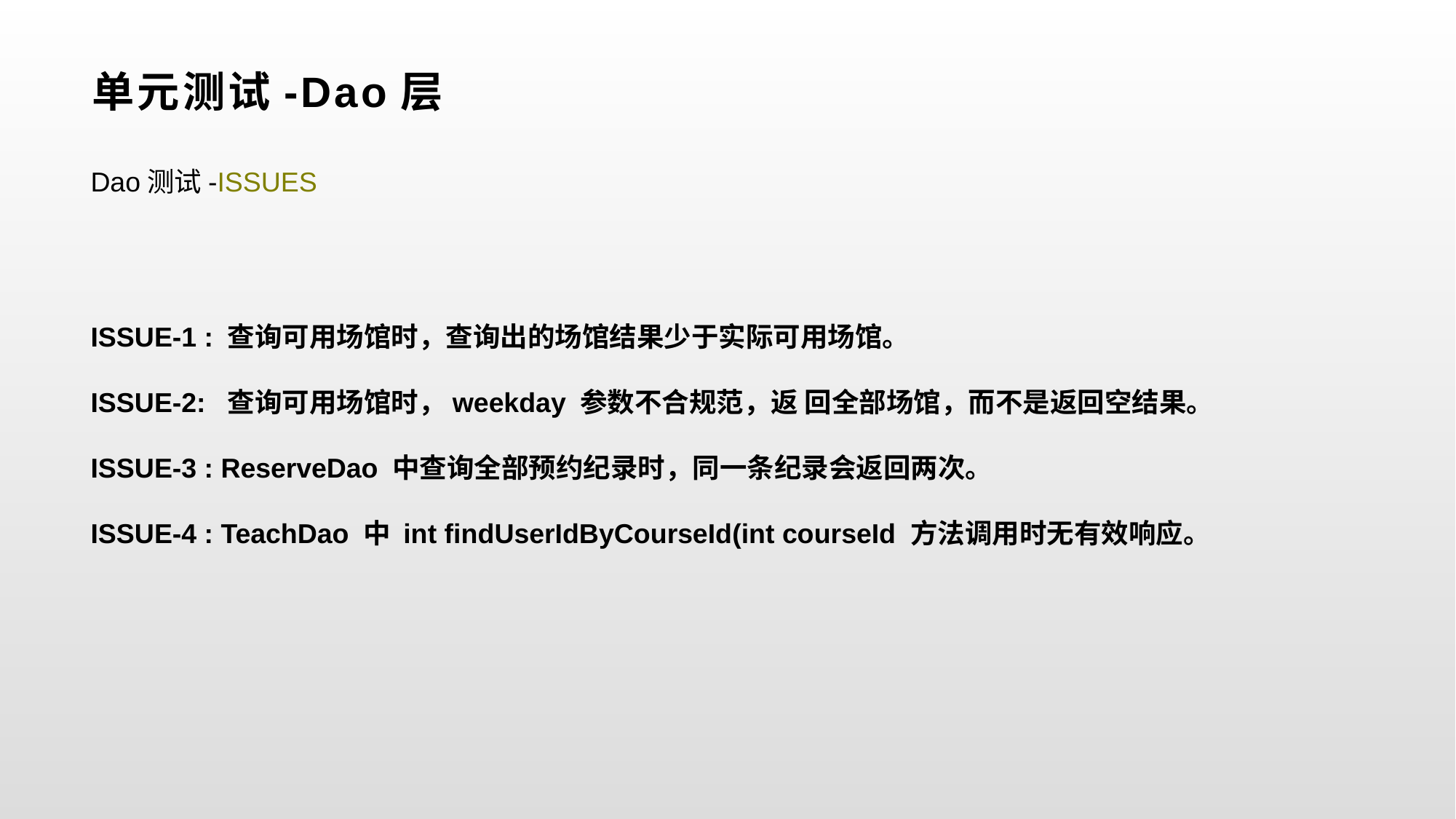

# 单元测试-Dao层
Dao测试-ISSUES
ISSUE-1 : 查询可用场馆时，查询出的场馆结果少于实际可用场馆。

ISSUE-2:  查询可用场馆时，weekday 参数不合规范，返 回全部场馆，而不是返回空结果。

ISSUE-3 : ReserveDao 中查询全部预约纪录时，同一条纪录会返回两次。

ISSUE-4 : TeachDao 中 int findUserIdByCourseId(int courseId 方法调用时无有效响应。